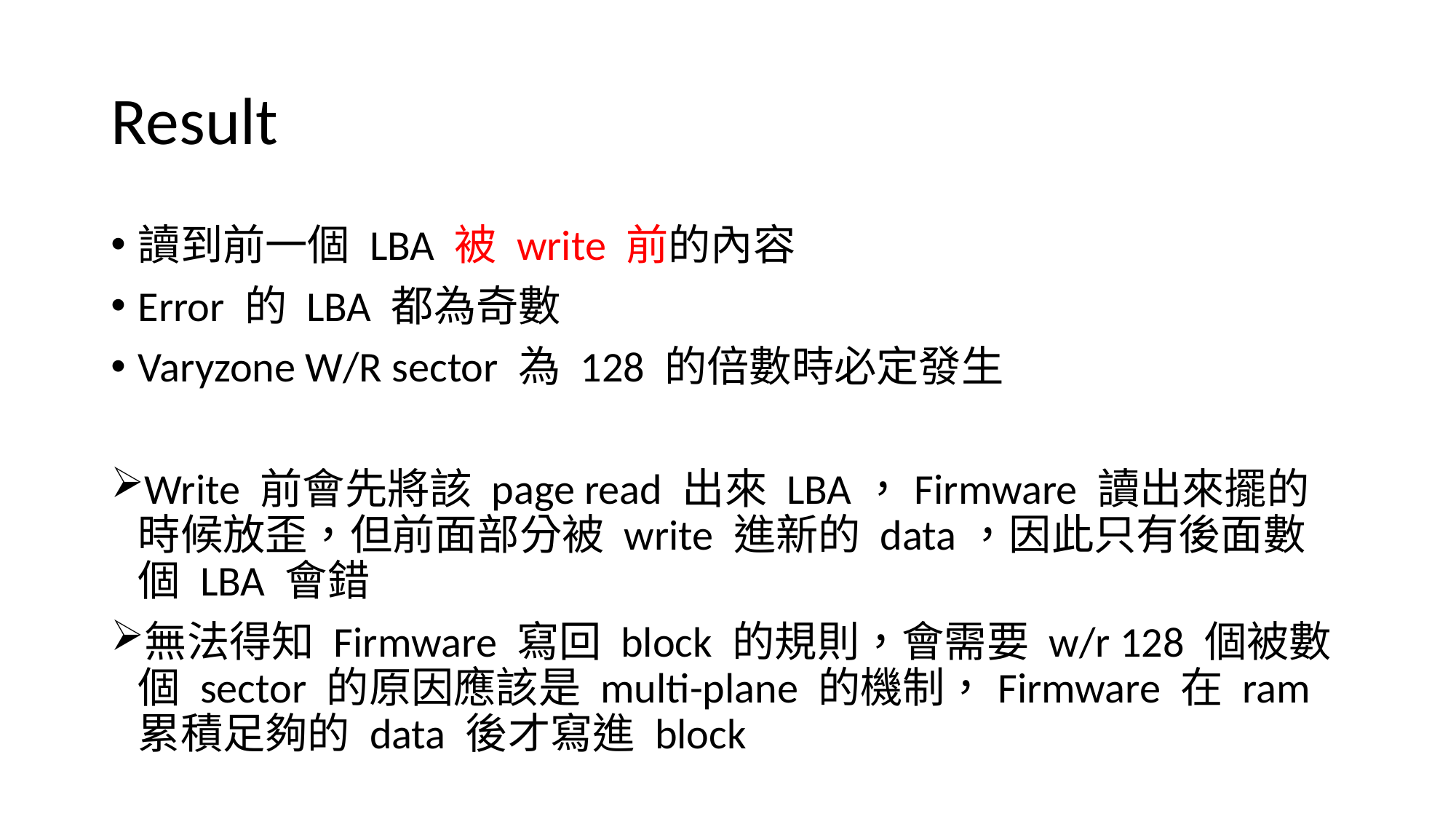

# Result
讀到前一個 LBA 被 write 前的內容
Error 的 LBA 都為奇數
Varyzone W/R sector 為 128 的倍數時必定發生

Write 前會先將該 page read 出來 LBA，Firmware 讀出來擺的時候放歪，但前面部分被 write 進新的 data，因此只有後面數個 LBA 會錯
無法得知 Firmware 寫回 block 的規則，會需要 w/r 128 個被數個 sector 的原因應該是 multi-plane 的機制，Firmware 在 ram 累積足夠的 data 後才寫進 block